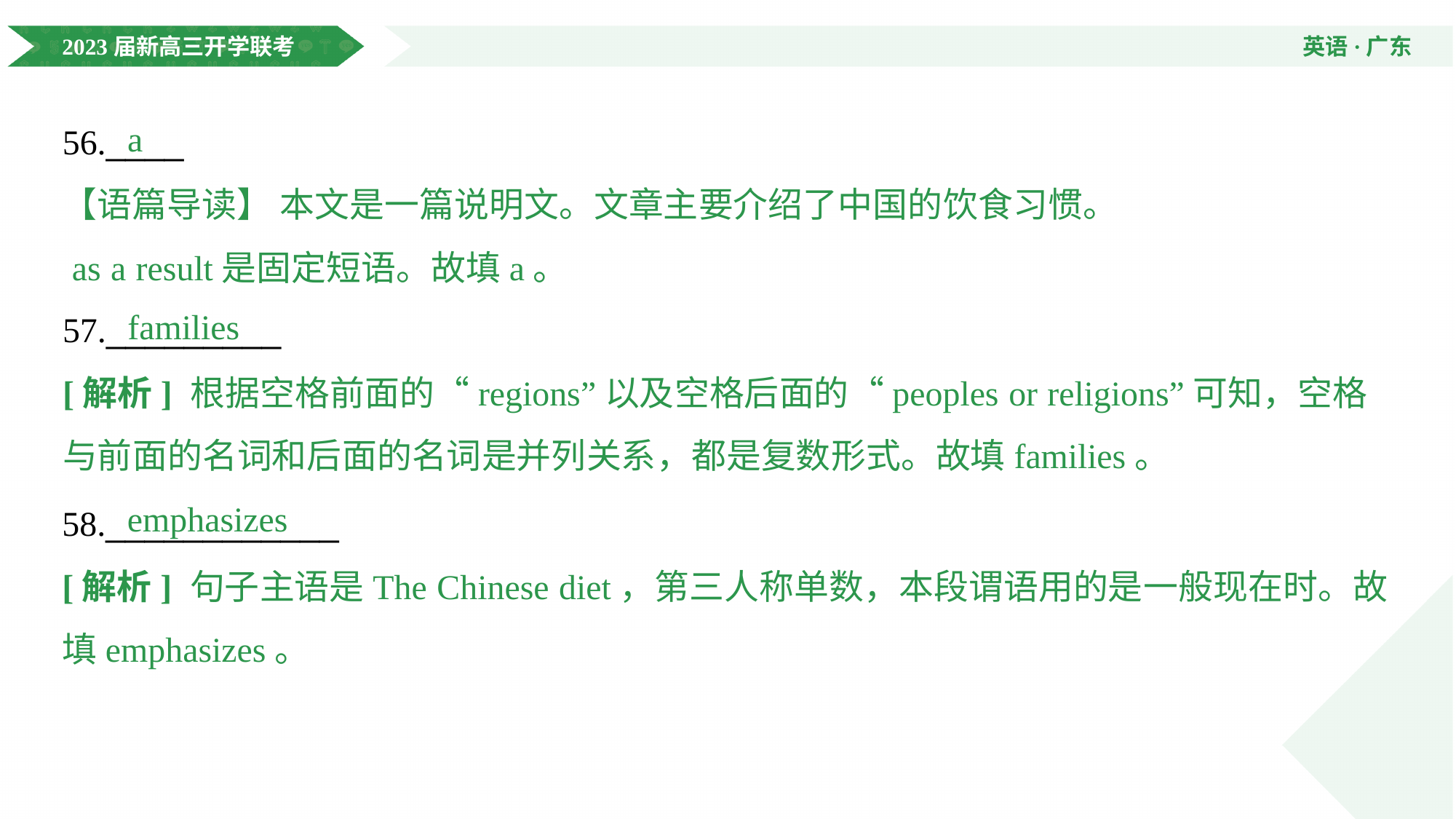

a
56.____
【语篇导读】 本文是一篇说明文。文章主要介绍了中国的饮食习惯。
 as a result是固定短语。故填a。
families
57._________
[解析] 根据空格前面的“regions”以及空格后面的“peoples or religions”可知，空格与前面的名词和后面的名词是并列关系，都是复数形式。故填families。
emphasizes
58.____________
[解析] 句子主语是The Chinese diet，第三人称单数，本段谓语用的是一般现在时。故填emphasizes。